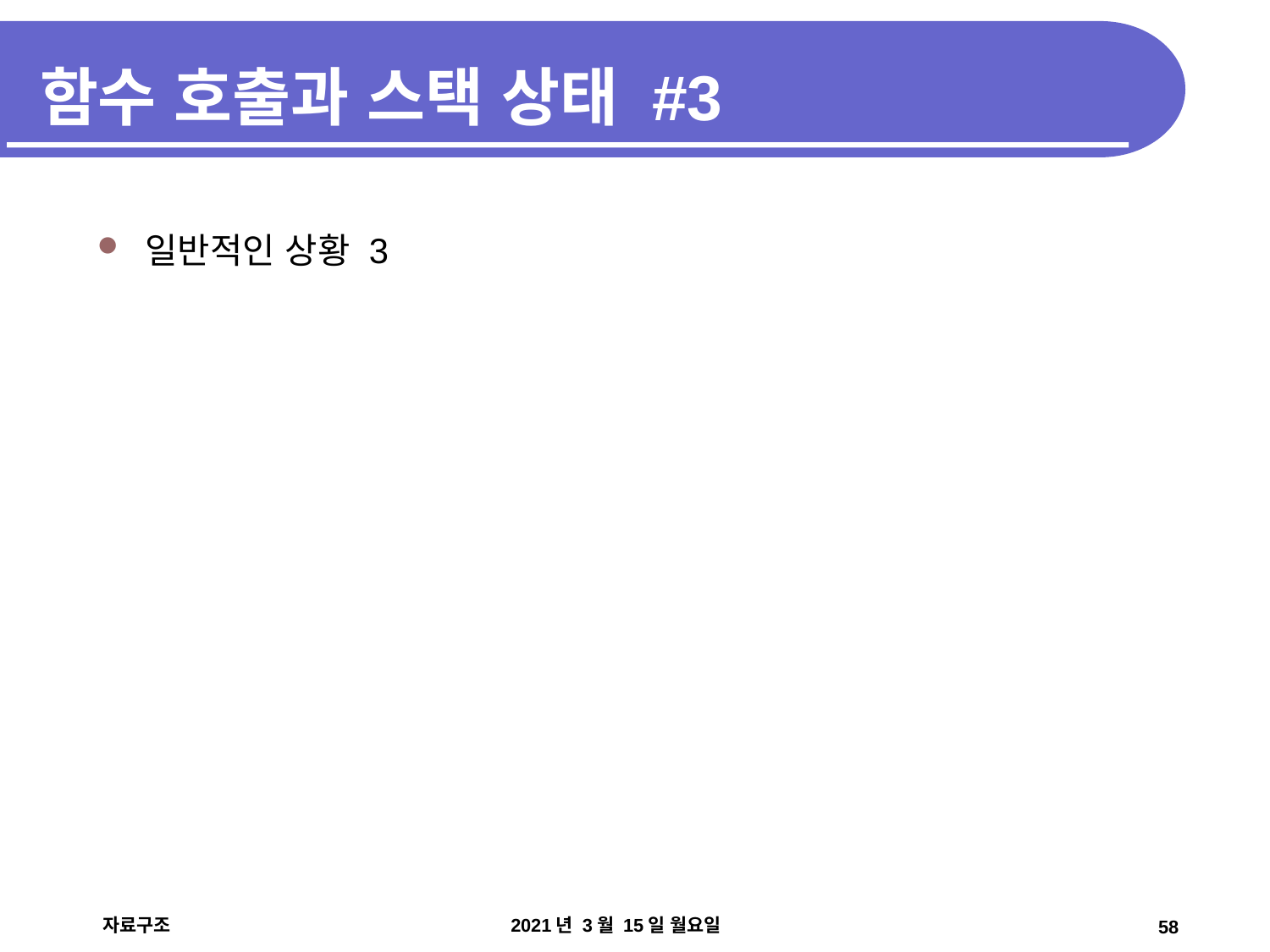

# 함수 호출과 스택 상태 #3
일반적인 상황 3
58